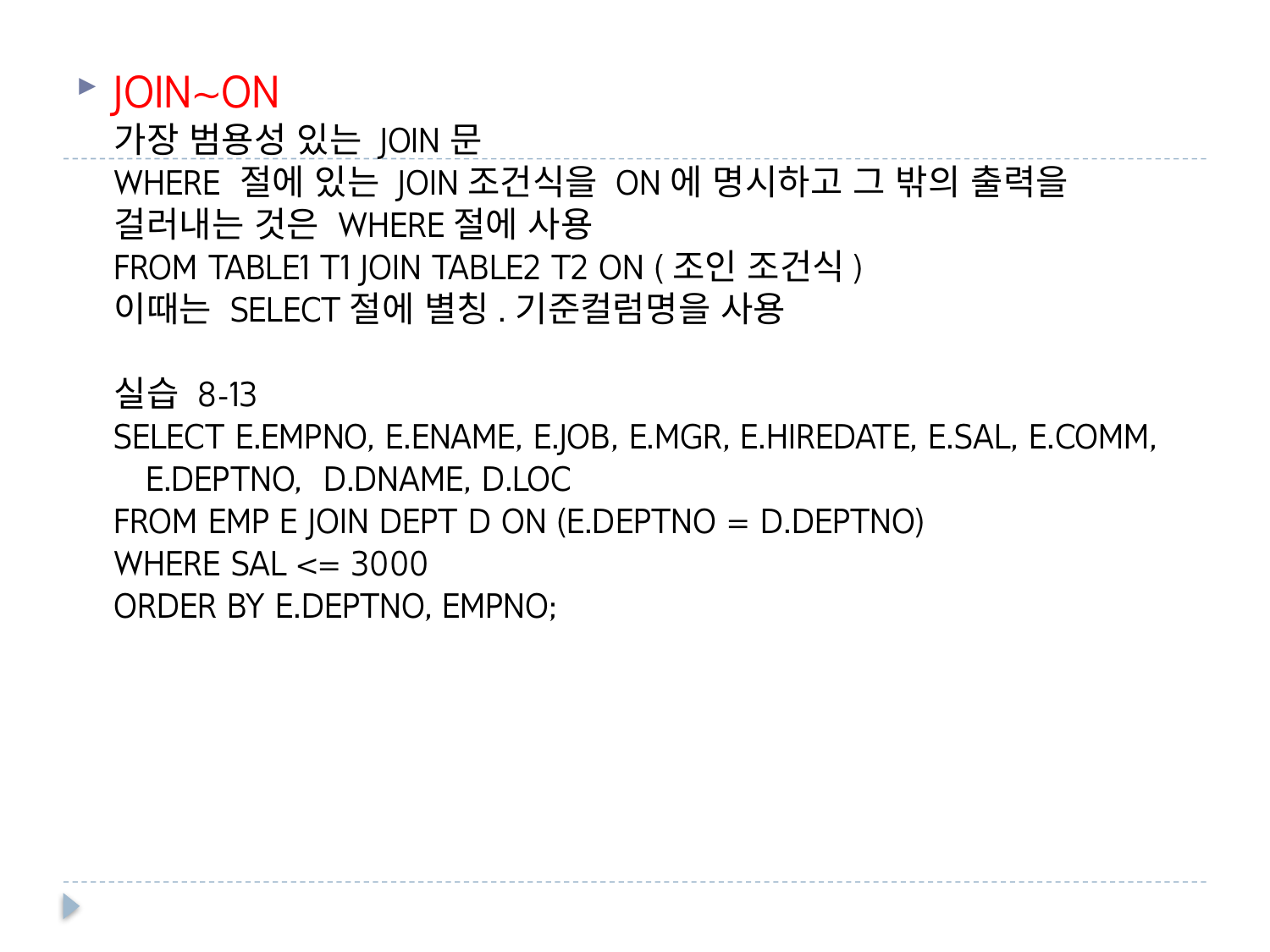

JOIN~ON
가장 범용성 있는 JOIN문
WHERE 절에 있는 JOIN조건식을 ON에 명시하고 그 밖의 출력을
걸러내는 것은 WHERE절에 사용
FROM TABLE1 T1 JOIN TABLE2 T2 ON (조인 조건식)
이때는 SELECT절에 별칭.기준컬럼명을 사용
실습 8-13
SELECT E.EMPNO, E.ENAME, E.JOB, E.MGR, E.HIREDATE, E.SAL, E.COMM,       E.DEPTNO,  D.DNAME, D.LOC
FROM EMP E JOIN DEPT D ON (E.DEPTNO = D.DEPTNO)
WHERE SAL <= 3000
ORDER BY E.DEPTNO, EMPNO;